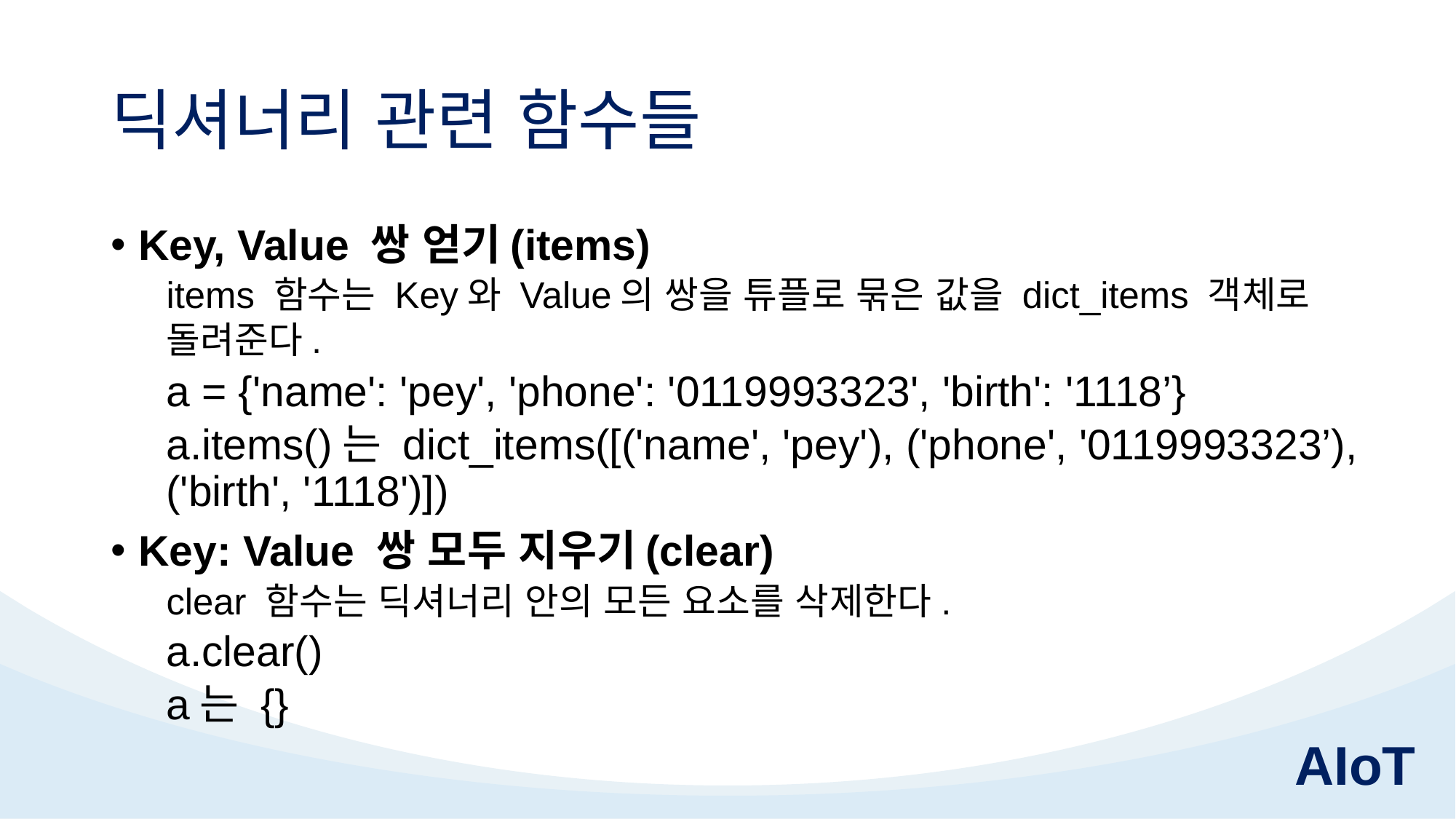

# 딕셔너리 관련 함수들
Key, Value 쌍 얻기(items)
items 함수는 Key와 Value의 쌍을 튜플로 묶은 값을 dict_items 객체로 돌려준다.
	a = {'name': 'pey', 'phone': '0119993323', 'birth': '1118’}
	a.items()는 dict_items([('name', 'pey'), ('phone', '0119993323’), 						('birth', '1118')])
Key: Value 쌍 모두 지우기(clear)
clear 함수는 딕셔너리 안의 모든 요소를 삭제한다.
	a.clear()
	a는 {}